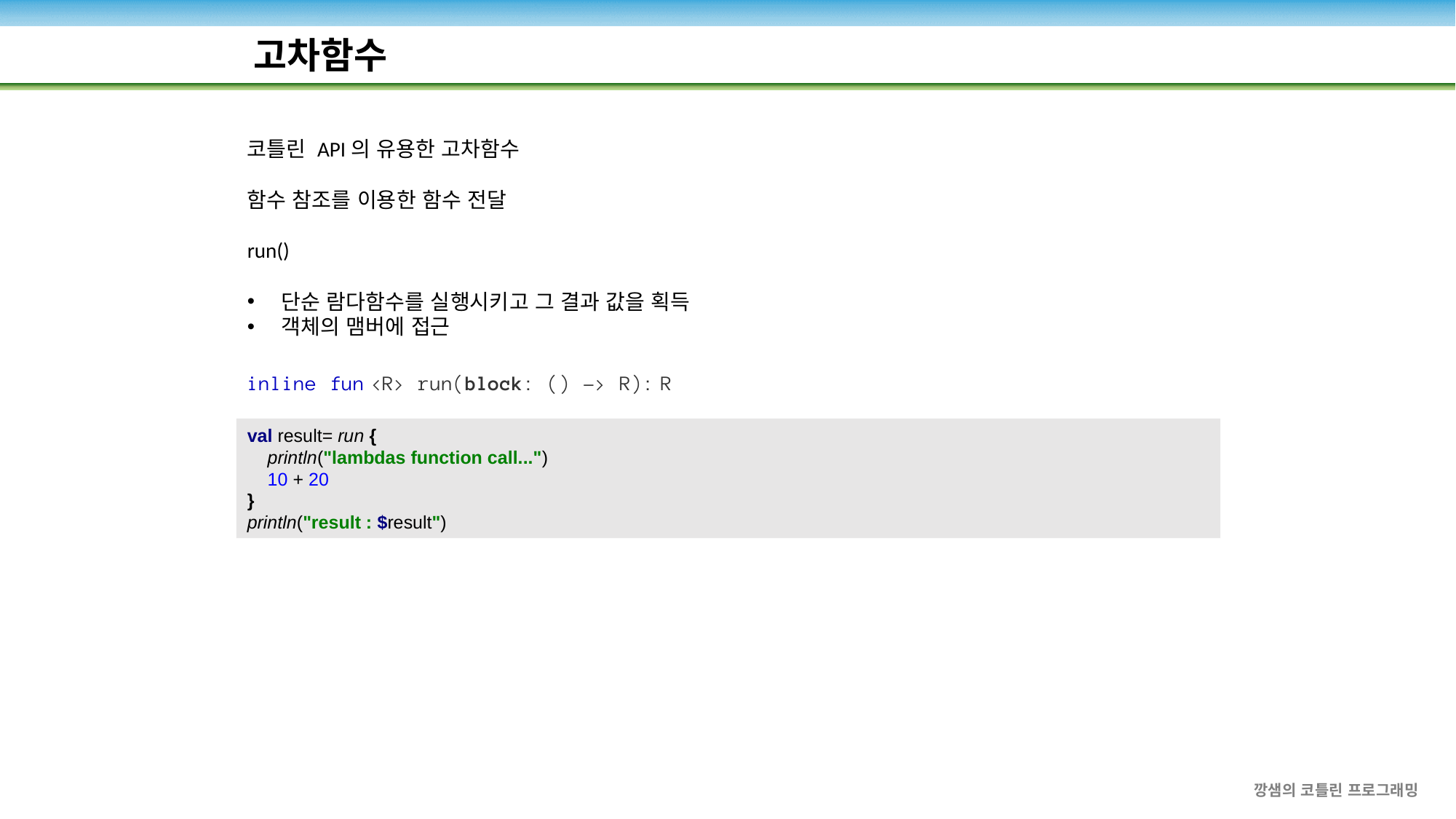

고차함수
코틀린 API의 유용한 고차함수

함수 참조를 이용한 함수 전달

run()

단순 람다함수를 실행시키고 그 결과 값을 획득
객체의 맴버에 접근
inline fun <R> run(block: () -> R): R
val result= run {
    println("lambdas function call...")
    10 + 20
}
println("result : $result")